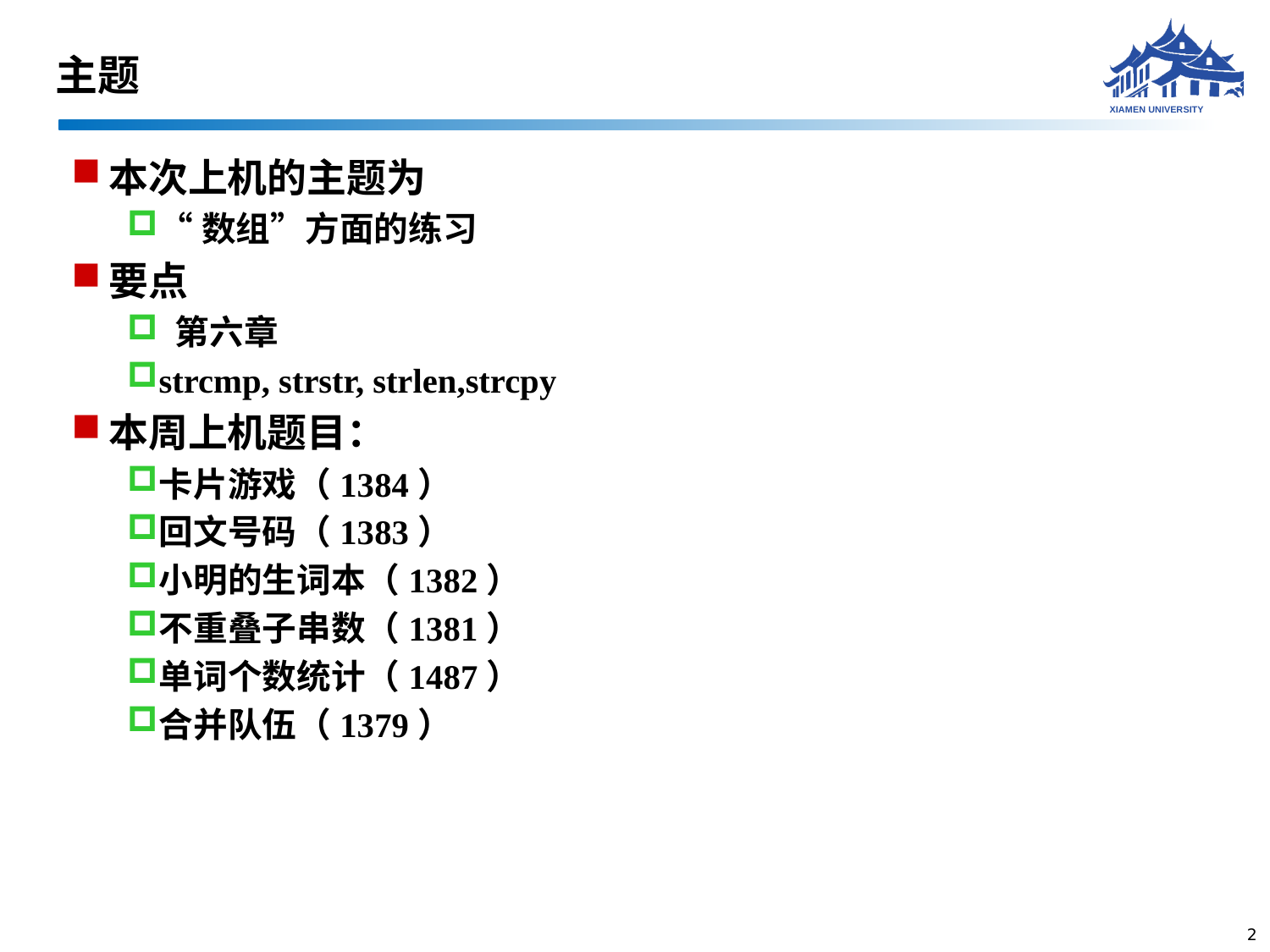

# 主题
本次上机的主题为
“数组”方面的练习
要点
 第六章
strcmp, strstr, strlen,strcpy
本周上机题目：
卡片游戏（1384）
回文号码（1383）
小明的生词本（1382）
不重叠子串数（1381）
单词个数统计（1487）
合并队伍（1379）

2